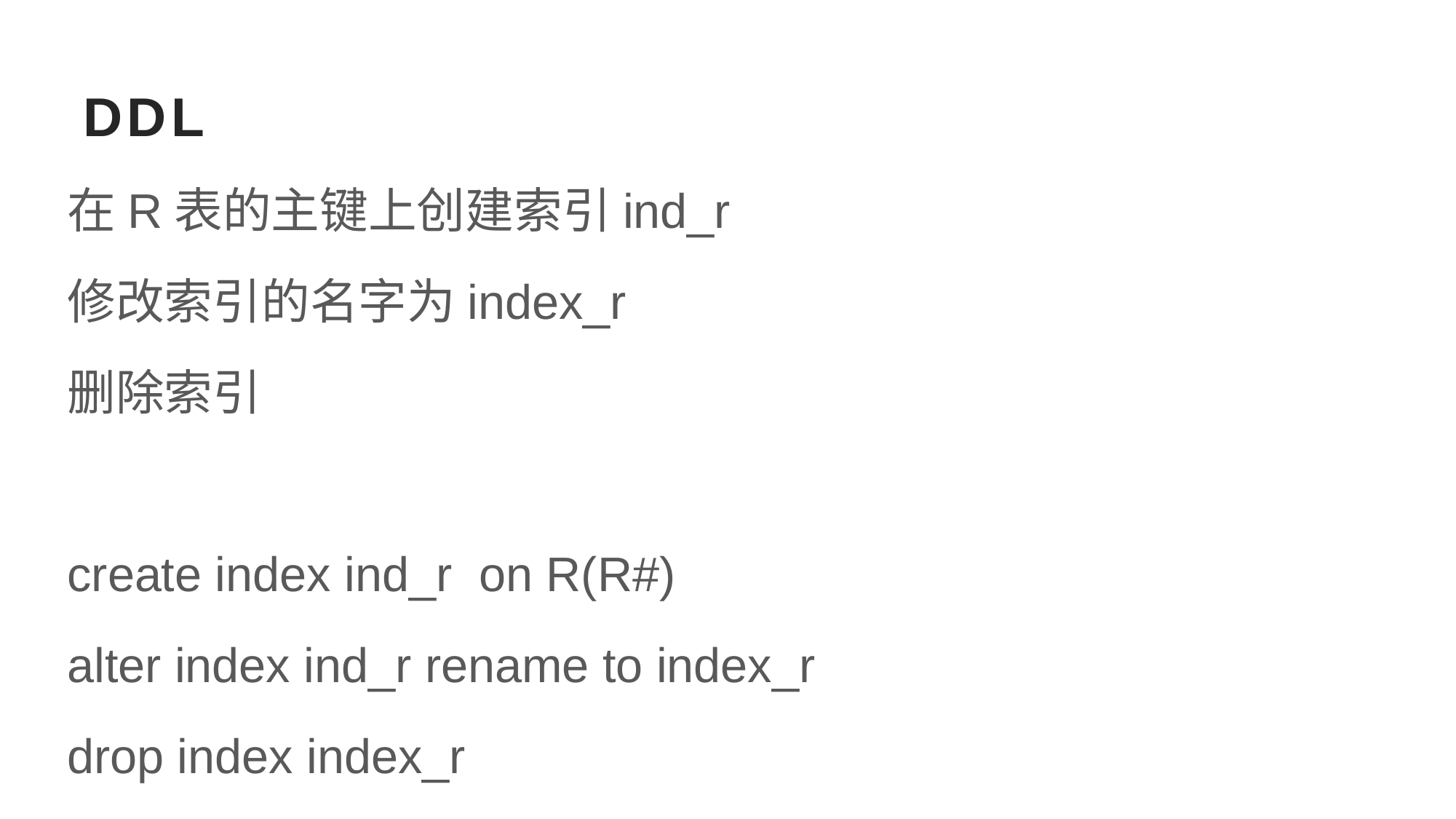

# DDL
在R表的主键上创建索引ind_r
修改索引的名字为index_r
删除索引

create index ind_r  on R(R#)
alter index ind_r rename to index_r
drop index index_r